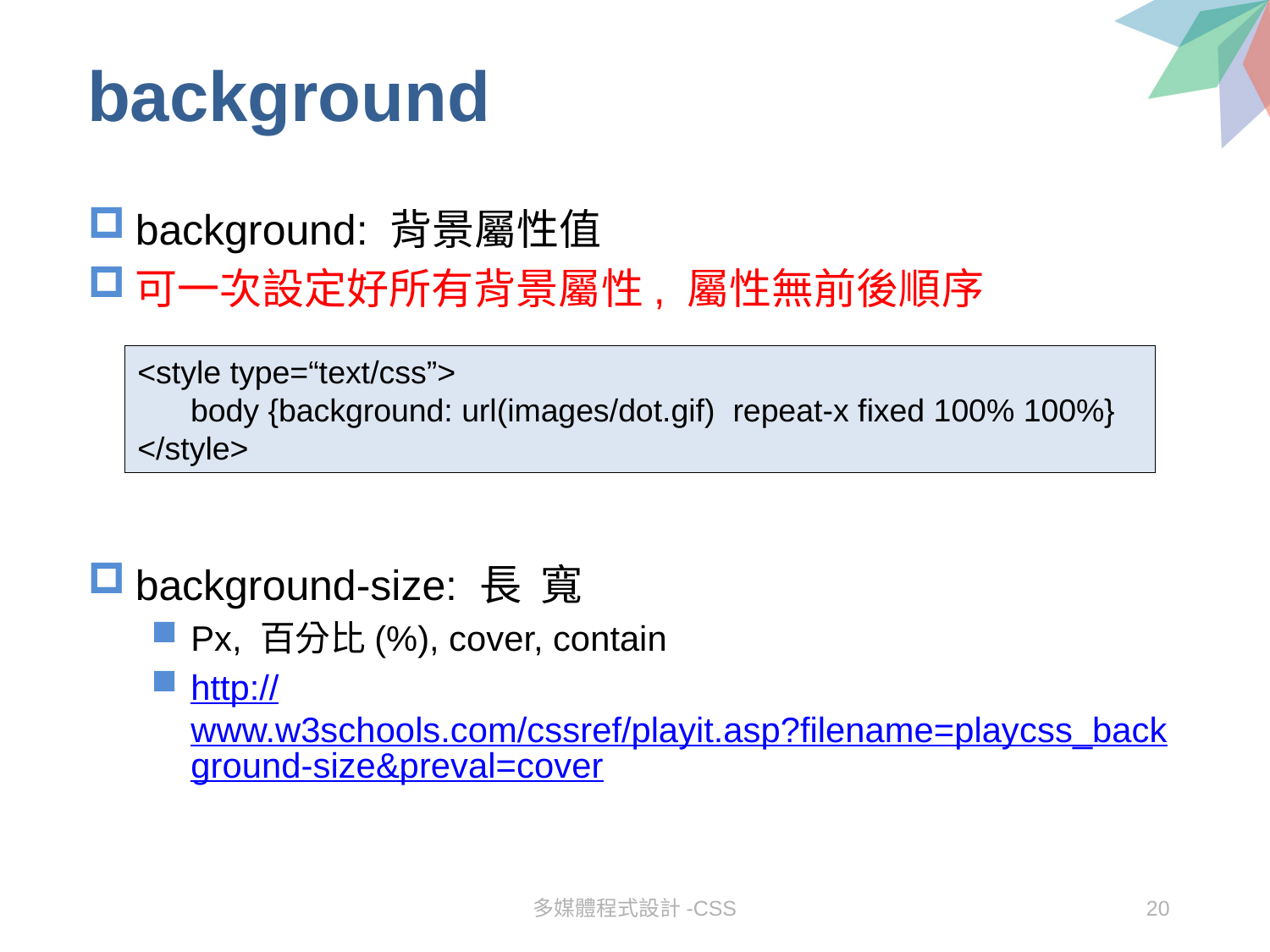

# background
background: 背景屬性值
可一次設定好所有背景屬性, 屬性無前後順序

background-size: 長  寬
Px, 百分比(%), cover, contain
http://www.w3schools.com/cssref/playit.asp?filename=playcss_background-size&preval=cover

<style type=“text/css”>
      body {background: url(images/dot.gif)  repeat-x fixed 100% 100%}
</style>
多媒體程式設計-CSS
20